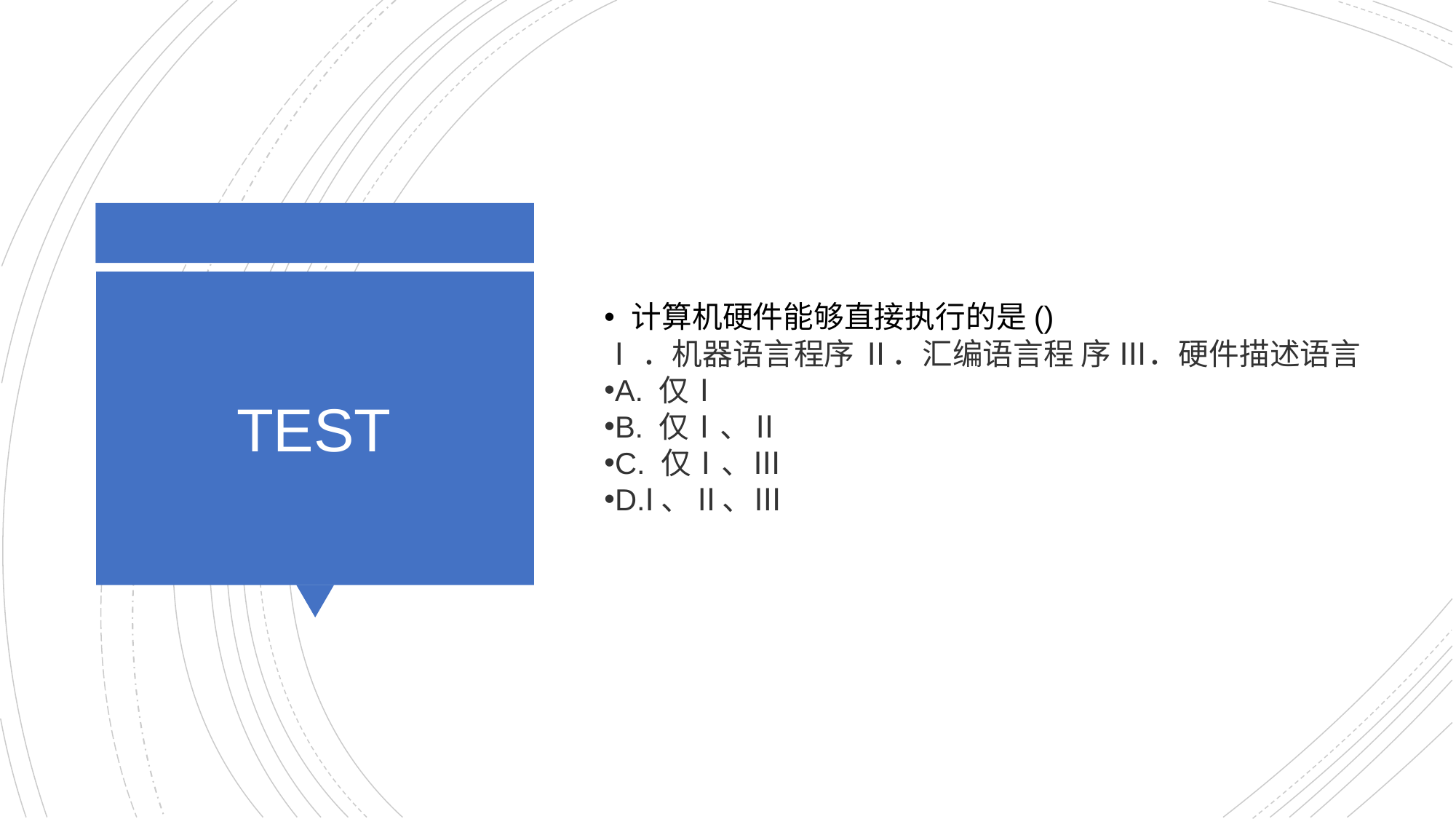

计算机硬件能够直接执行的是()
Ⅰ．机器语言程序 Ⅱ．汇编语言程 序 Ⅲ．硬件描述语言
A. 仅Ⅰ
B. 仅Ⅰ、Ⅱ
C. 仅Ⅰ、Ⅲ
D.Ⅰ、Ⅱ、Ⅲ

# TEST